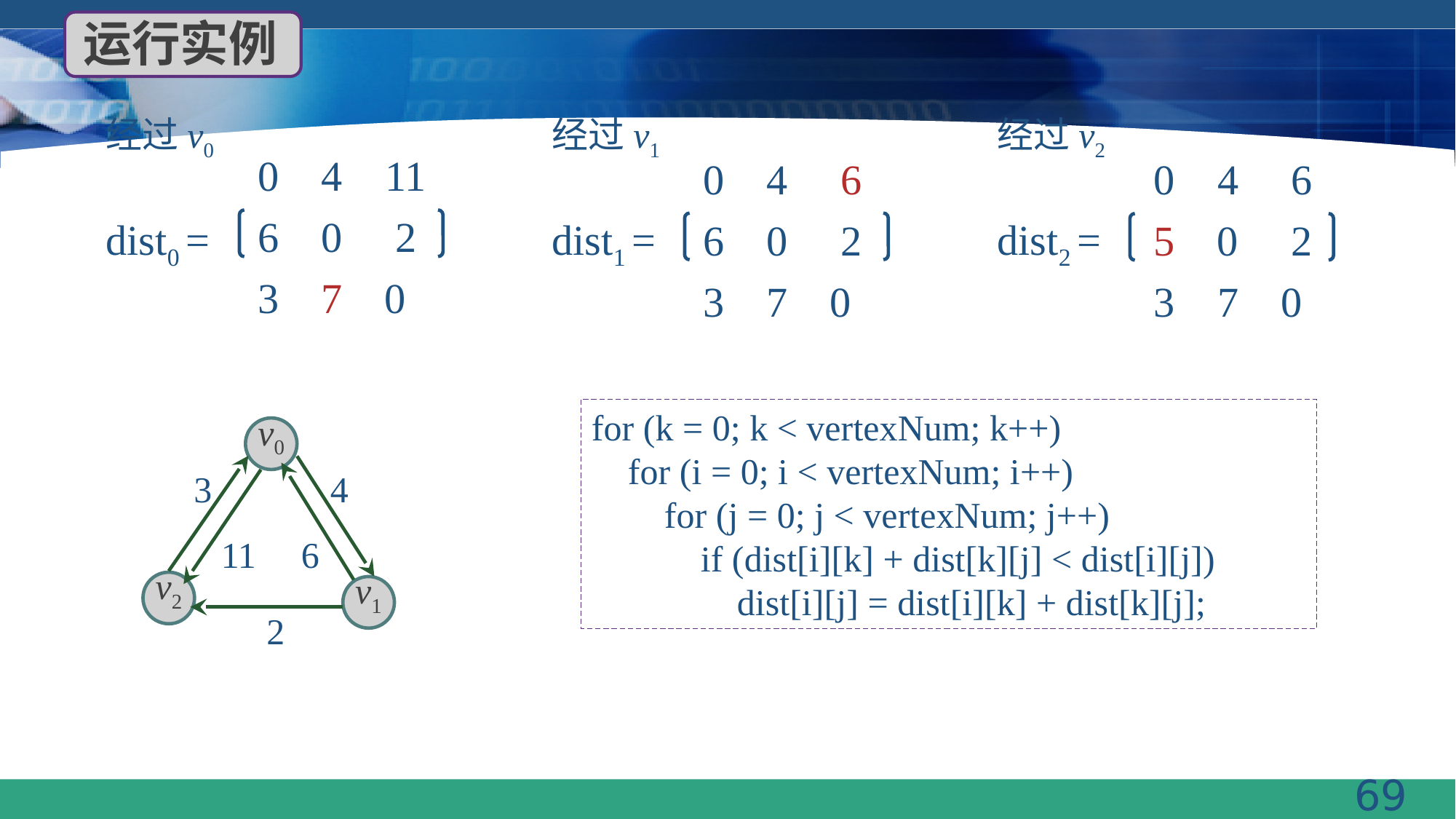

运行实例

经过v0

dist0 =
0    4    11
6    0     2
3    7    0

经过v2

dist2 =
0    4     6
5    0     2
3    7    0

经过v1

dist1 =
0    4     6
6    0     2
3    7    0

for (k = 0; k < vertexNum; k++)
    for (i = 0; i < vertexNum; i++)
        for (j = 0; j < vertexNum; j++)
            if (dist[i][k] + dist[k][j] < dist[i][j])
                dist[i][j] = dist[i][k] + dist[k][j];
v0

3
4

11
6
v2
v1

2